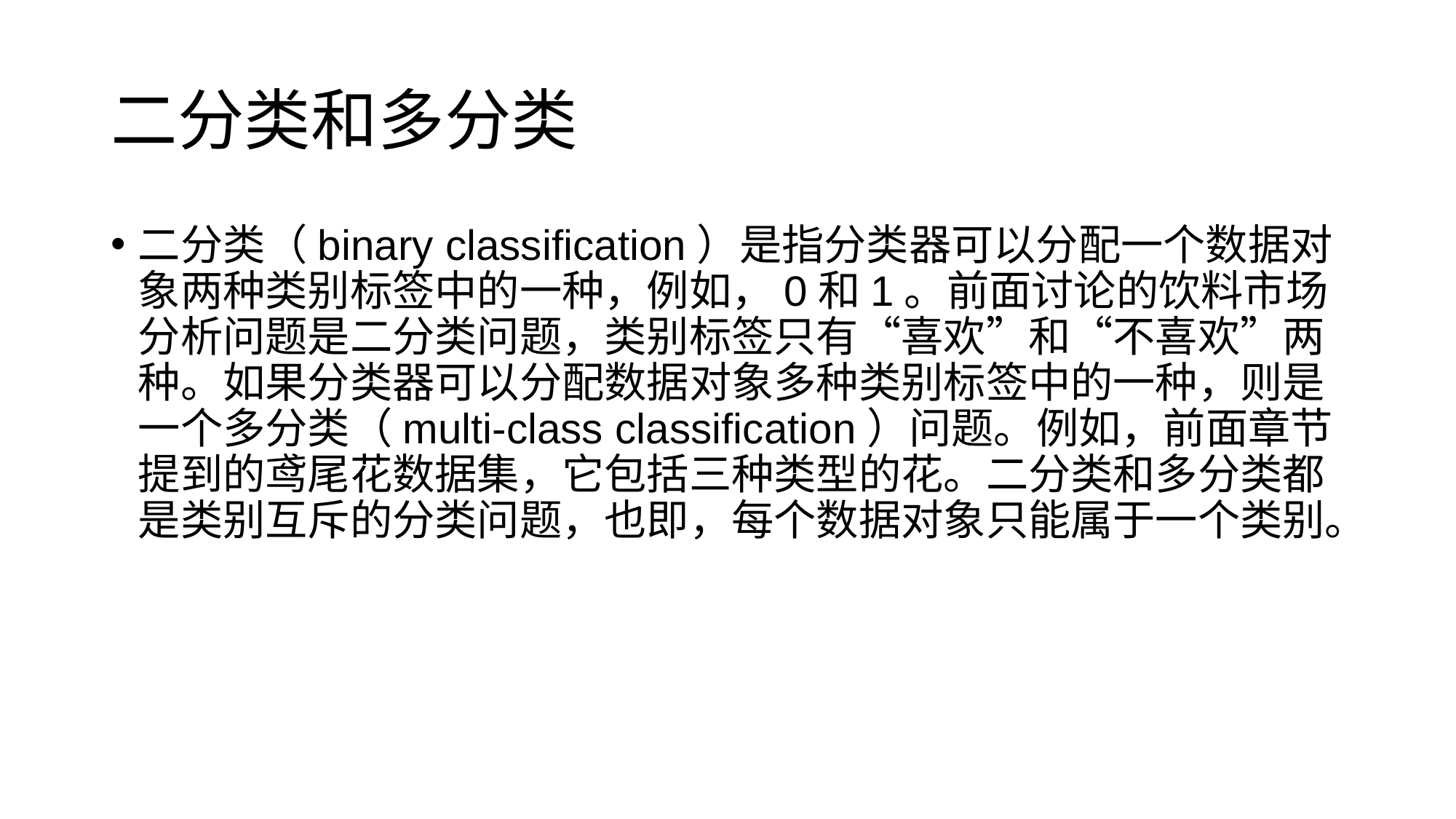

# 二分类和多分类
二分类（binary classification）是指分类器可以分配一个数据对象两种类别标签中的一种，例如，0和1。前面讨论的饮料市场分析问题是二分类问题，类别标签只有“喜欢”和“不喜欢”两种。如果分类器可以分配数据对象多种类别标签中的一种，则是一个多分类（multi-class classification）问题。例如，前面章节提到的鸢尾花数据集，它包括三种类型的花。二分类和多分类都是类别互斥的分类问题，也即，每个数据对象只能属于一个类别。